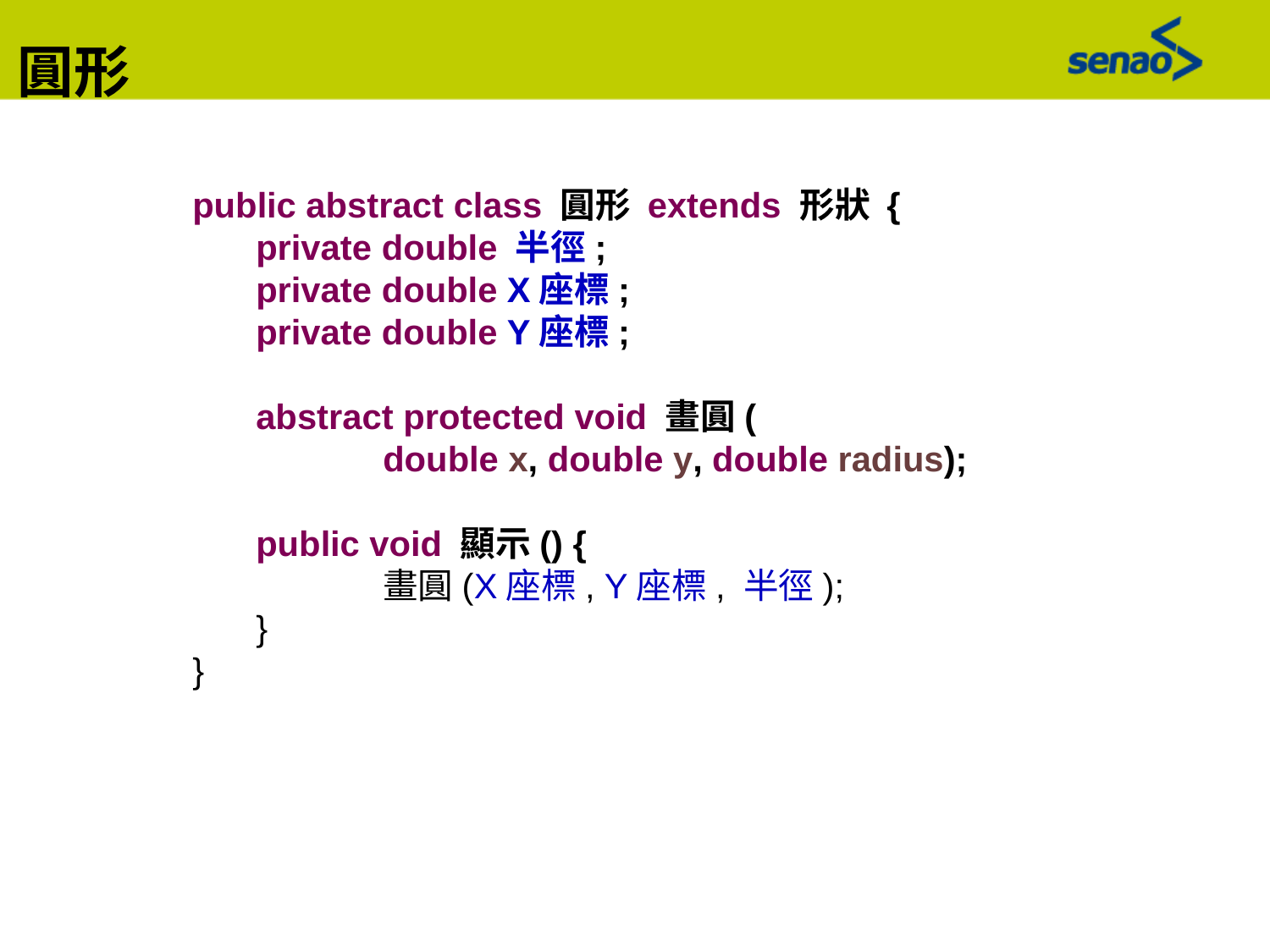

圓形
public abstract class 圓形 extends 形狀 {
private double 半徑;
private double X座標;
private double Y座標;

abstract protected void 畫圓(
	double x, double y, double radius);

public void 顯示() {
	畫圓(X座標, Y座標, 半徑);
}
}